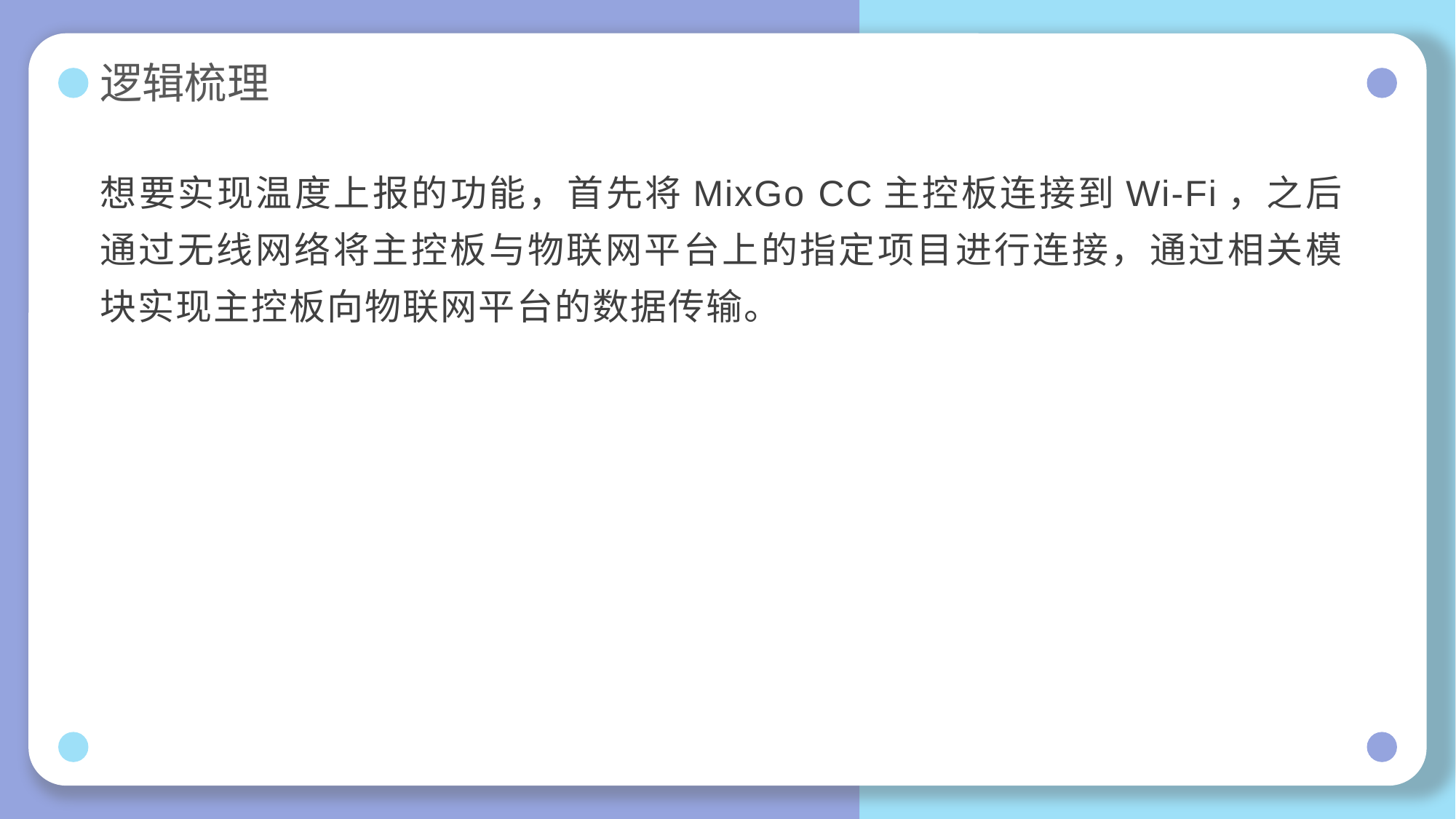

# 逻辑梳理
想要实现温度上报的功能，首先将MixGo CC主控板连接到Wi-Fi，之后通过无线网络将主控板与物联网平台上的指定项目进行连接，通过相关模块实现主控板向物联网平台的数据传输。